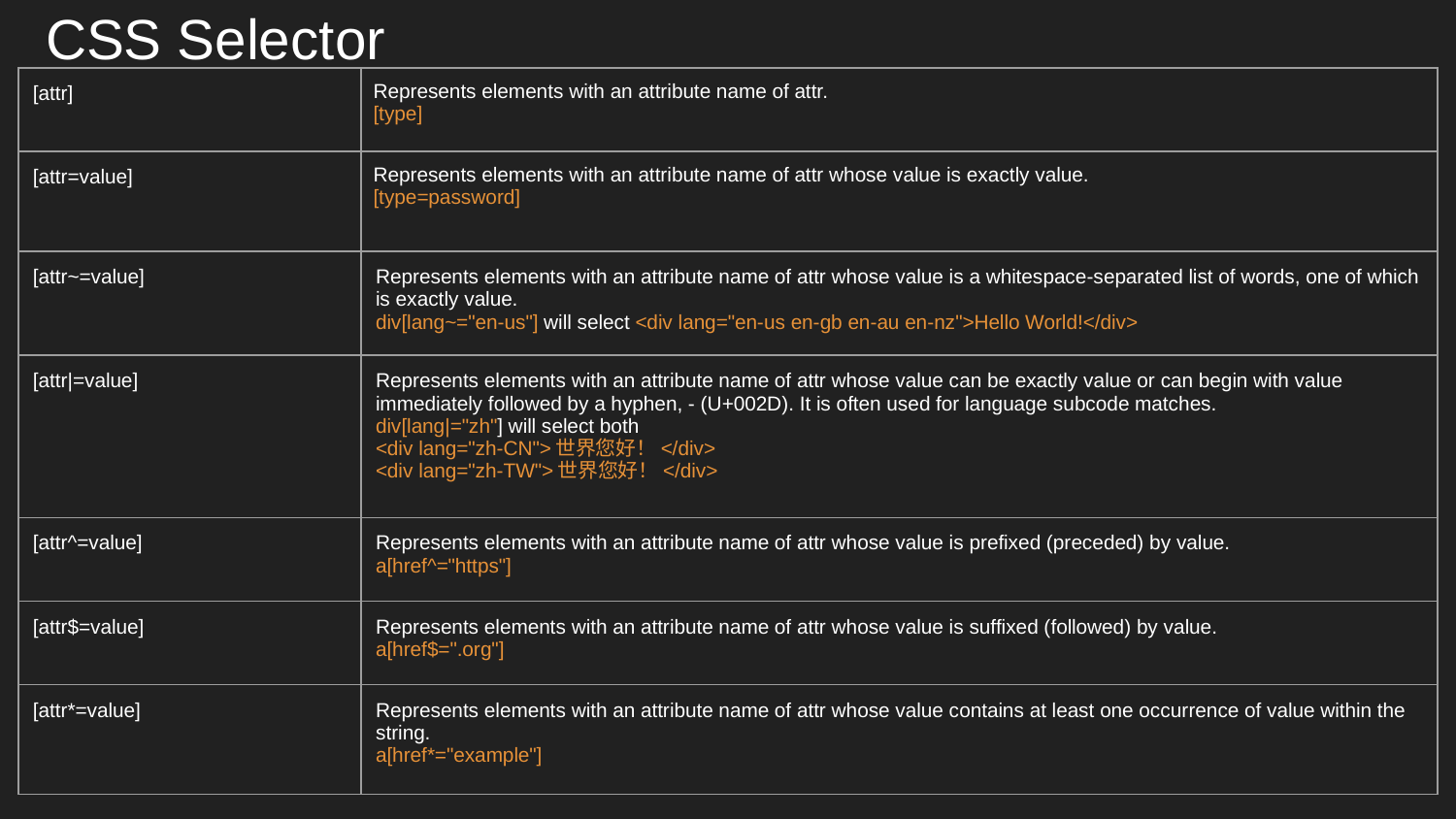

# CSS Selector
| [attr] | Represents elements with an attribute name of attr. [type] |
| --- | --- |
| [attr=value] | Represents elements with an attribute name of attr whose value is exactly value. [type=password] |
| [attr~=value] | Represents elements with an attribute name of attr whose value is a whitespace-separated list of words, one of which is exactly value. div[lang~="en-us"] will select <div lang="en-us en-gb en-au en-nz">Hello World!</div> |
| [attr|=value] | Represents elements with an attribute name of attr whose value can be exactly value or can begin with value immediately followed by a hyphen, - (U+002D). It is often used for language subcode matches. div[lang|="zh"] will select both <div lang="zh-CN">世界您好！</div> <div lang="zh-TW">世界您好！</div> |
| [attr^=value] | Represents elements with an attribute name of attr whose value is prefixed (preceded) by value. a[href^="https"] |
| [attr$=value] | Represents elements with an attribute name of attr whose value is suffixed (followed) by value. a[href$=".org"] |
| [attr\*=value] | Represents elements with an attribute name of attr whose value contains at least one occurrence of value within the string. a[href\*="example"] |